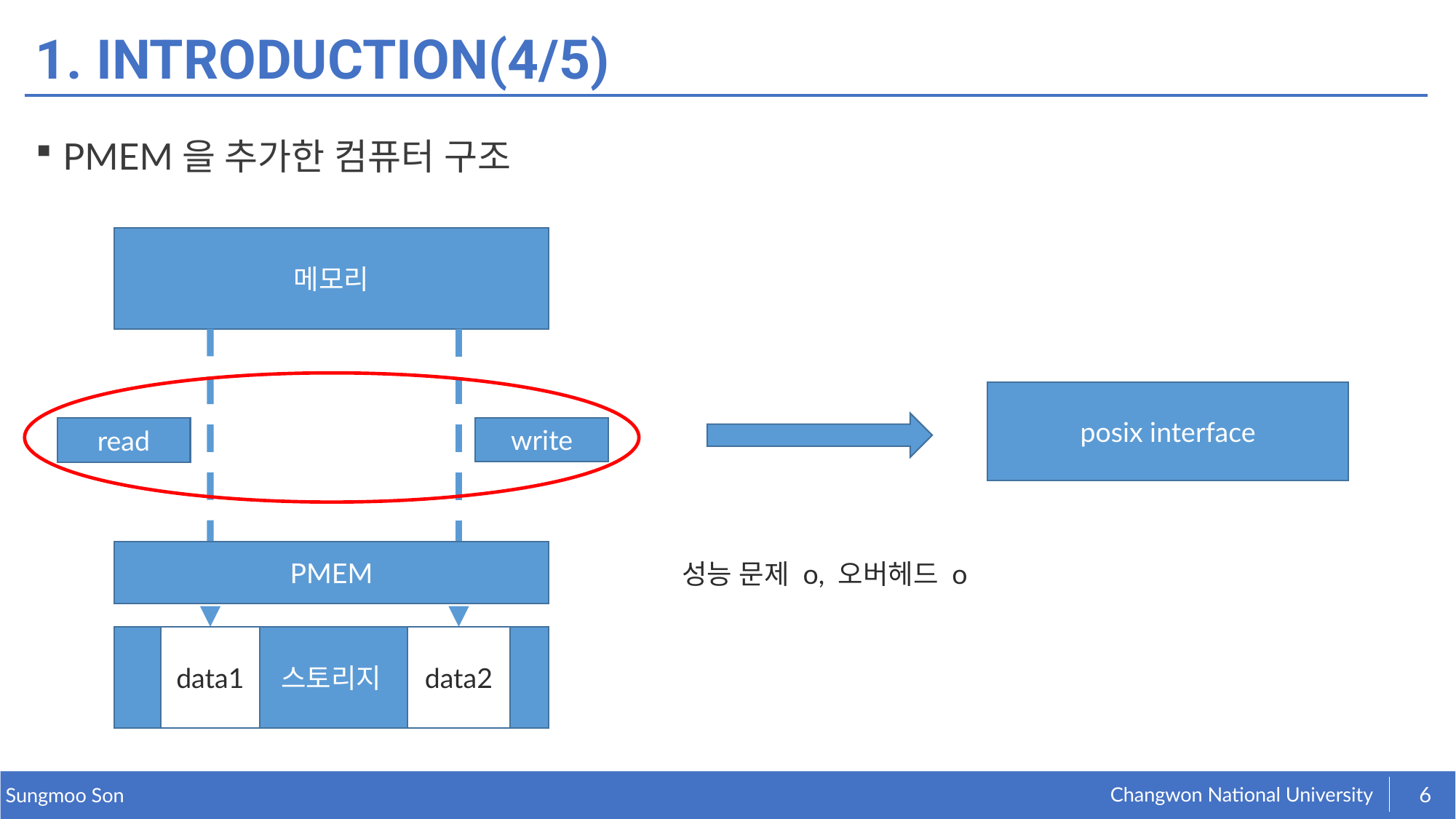

# 1. INTRODUCTION(4/5)
PMEM을 추가한 컴퓨터 구조

메모리

posix interface

write
read
성능 문제 o, 오버헤드 o
PMEM
data1
data2
스토리지
6